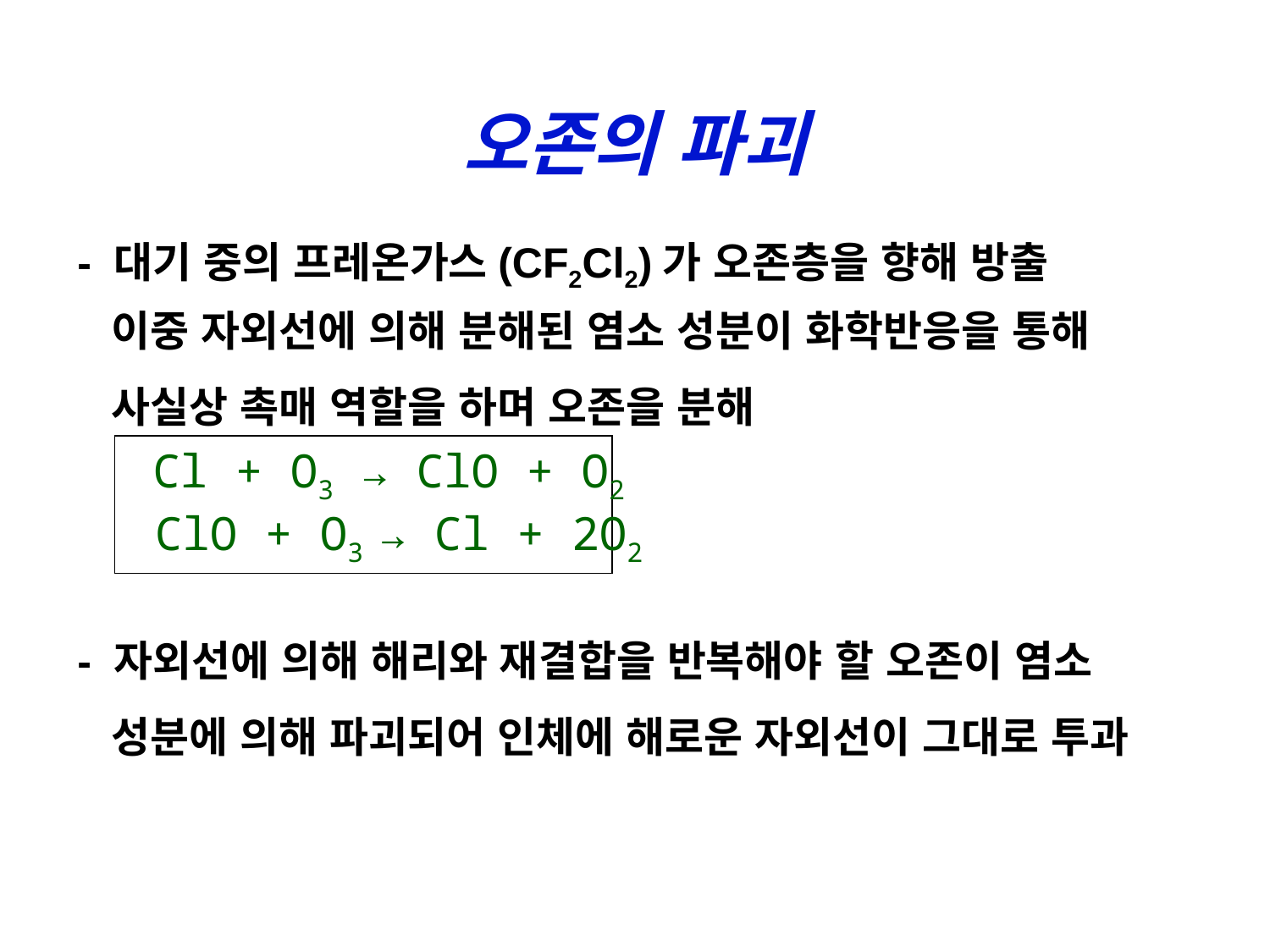

# 오존의 파괴
- 대기 중의 프레온가스(CF2Cl2)가 오존층을 향해 방출
  이중 자외선에 의해 분해된 염소 성분이 화학반응을 통해
  사실상 촉매 역할을 하며 오존을 분해

- 자외선에 의해 해리와 재결합을 반복해야 할 오존이 염소
  성분에 의해 파괴되어 인체에 해로운 자외선이 그대로 투과
 Cl + O3 → ClO + O2
 ClO + O3 → Cl + 2O2